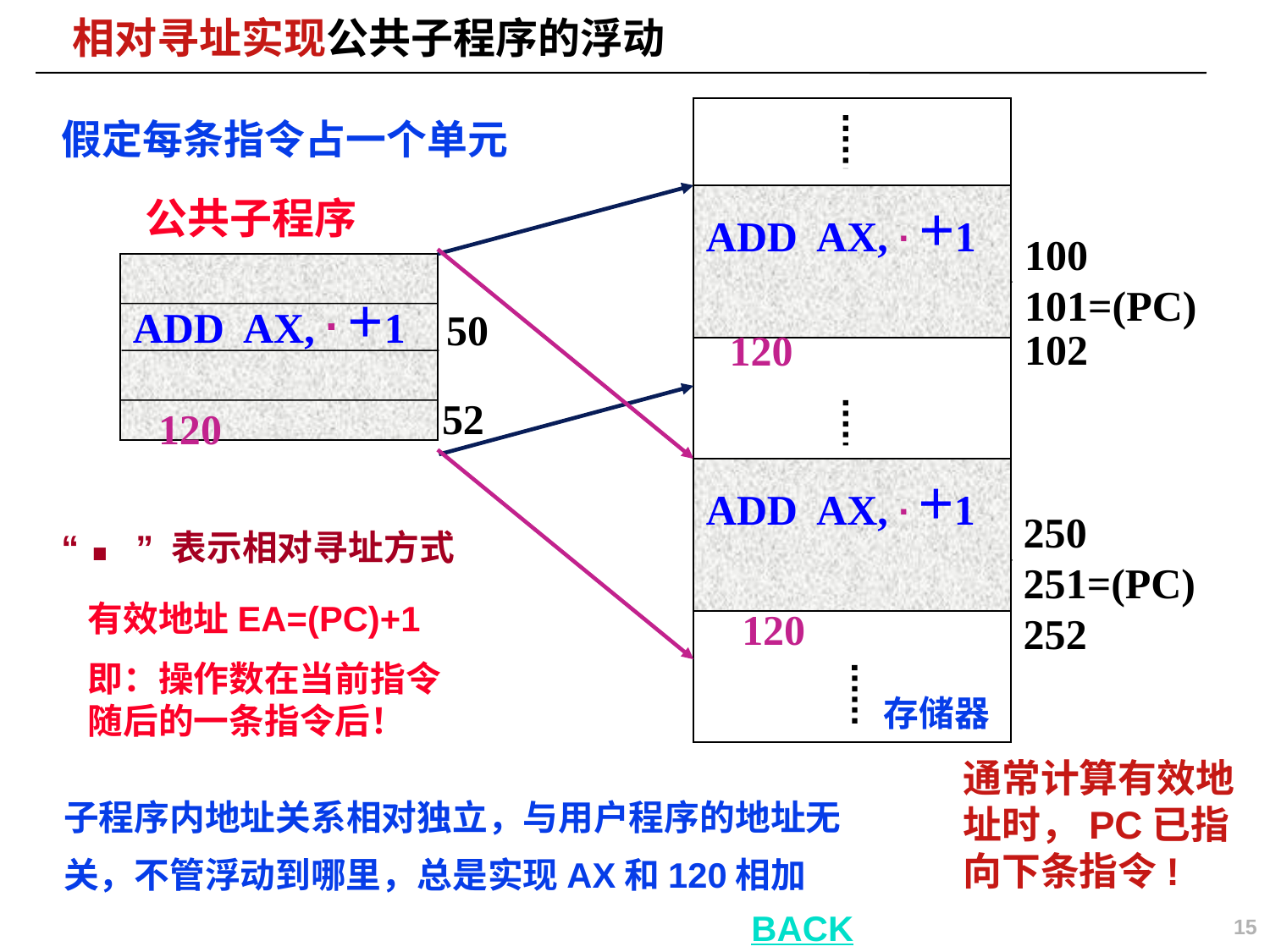

# 相对寻址实现公共子程序的浮动

假定每条指令占一个单元

ADD  AX, . +1
公共子程序
100
101=(PC)

ADD  AX, . +1

102

50

120

52
120

ADD  AX, . +1

120
“ . ” 表示相对寻址方式
250
251=(PC)
252

有效地址EA=(PC)+1
即：操作数在当前指令随后的一条指令后！

存储器
通常计算有效地址时，PC已指向下条指令!
子程序内地址关系相对独立，与用户程序的地址无关，不管浮动到哪里，总是实现AX和120相加
15
BACK